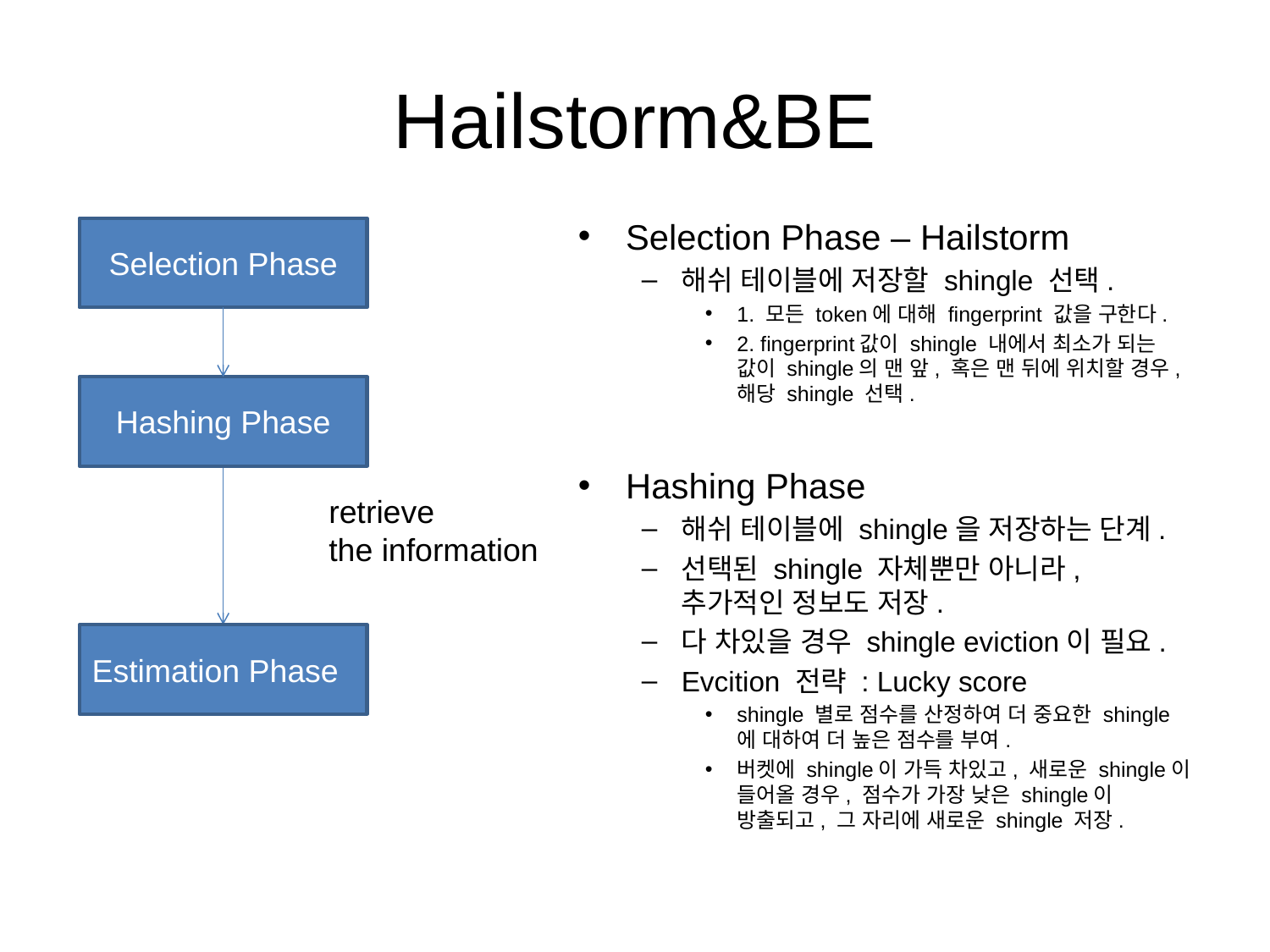

# Hailstorm&BE
Selection Phase – Hailstorm
해쉬 테이블에 저장할 shingle 선택.
1. 모든 token에 대해 fingerprint 값을 구한다.
2. fingerprint값이 shingle 내에서 최소가 되는 값이 shingle의 맨 앞, 혹은 맨 뒤에 위치할 경우, 해당 shingle 선택.

Hashing Phase
해쉬 테이블에 shingle을 저장하는 단계.
선택된 shingle 자체뿐만 아니라, 추가적인 정보도 저장.
다 차있을 경우 shingle eviction이 필요.
Evcition 전략 : Lucky score
shingle 별로 점수를 산정하여 더 중요한 shingle에 대하여 더 높은 점수를 부여.
버켓에 shingle이 가득 차있고, 새로운 shingle이 들어올 경우, 점수가 가장 낮은 shingle이 방출되고, 그 자리에 새로운 shingle 저장.

Selection Phase
Hashing Phase
retrieve
the information
Estimation Phase